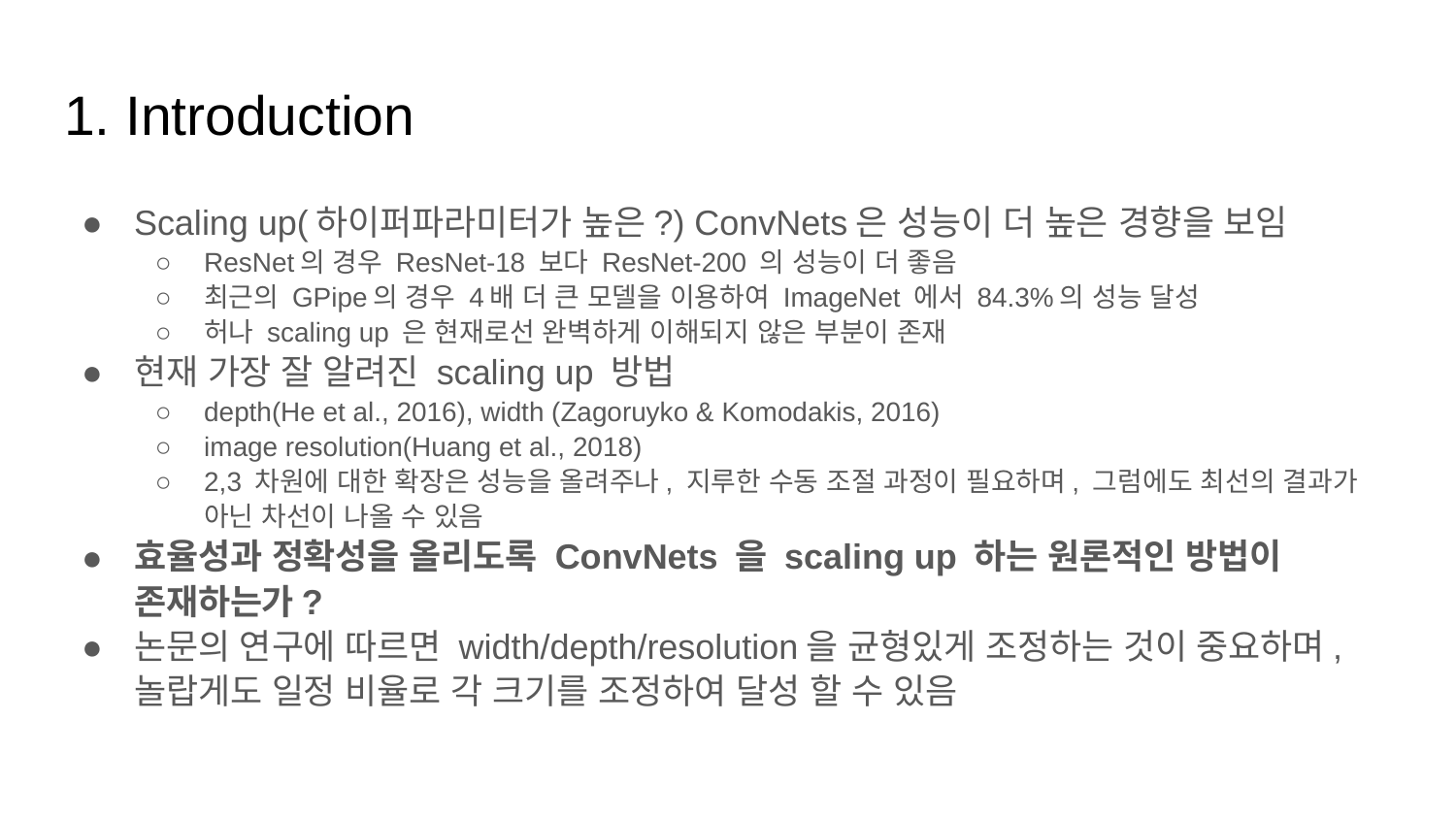

# 1. Introduction
Scaling up(하이퍼파라미터가 높은?) ConvNets은 성능이 더 높은 경향을 보임
ResNet의 경우 ResNet-18 보다 ResNet-200 의 성능이 더 좋음
최근의 GPipe의 경우 4배 더 큰 모델을 이용하여 ImageNet 에서 84.3%의 성능 달성
허나 scaling up 은 현재로선 완벽하게 이해되지 않은 부분이 존재
현재 가장 잘 알려진 scaling up 방법
depth(He et al., 2016), width (Zagoruyko & Komodakis, 2016)
image resolution(Huang et al., 2018)
2,3 차원에 대한 확장은 성능을 올려주나, 지루한 수동 조절 과정이 필요하며, 그럼에도 최선의 결과가 아닌 차선이 나올 수 있음
효율성과 정확성을 올리도록 ConvNets 을 scaling up 하는 원론적인 방법이 존재하는가?
논문의 연구에 따르면 width/depth/resolution을 균형있게 조정하는 것이 중요하며, 놀랍게도 일정 비율로 각 크기를 조정하여 달성 할 수 있음